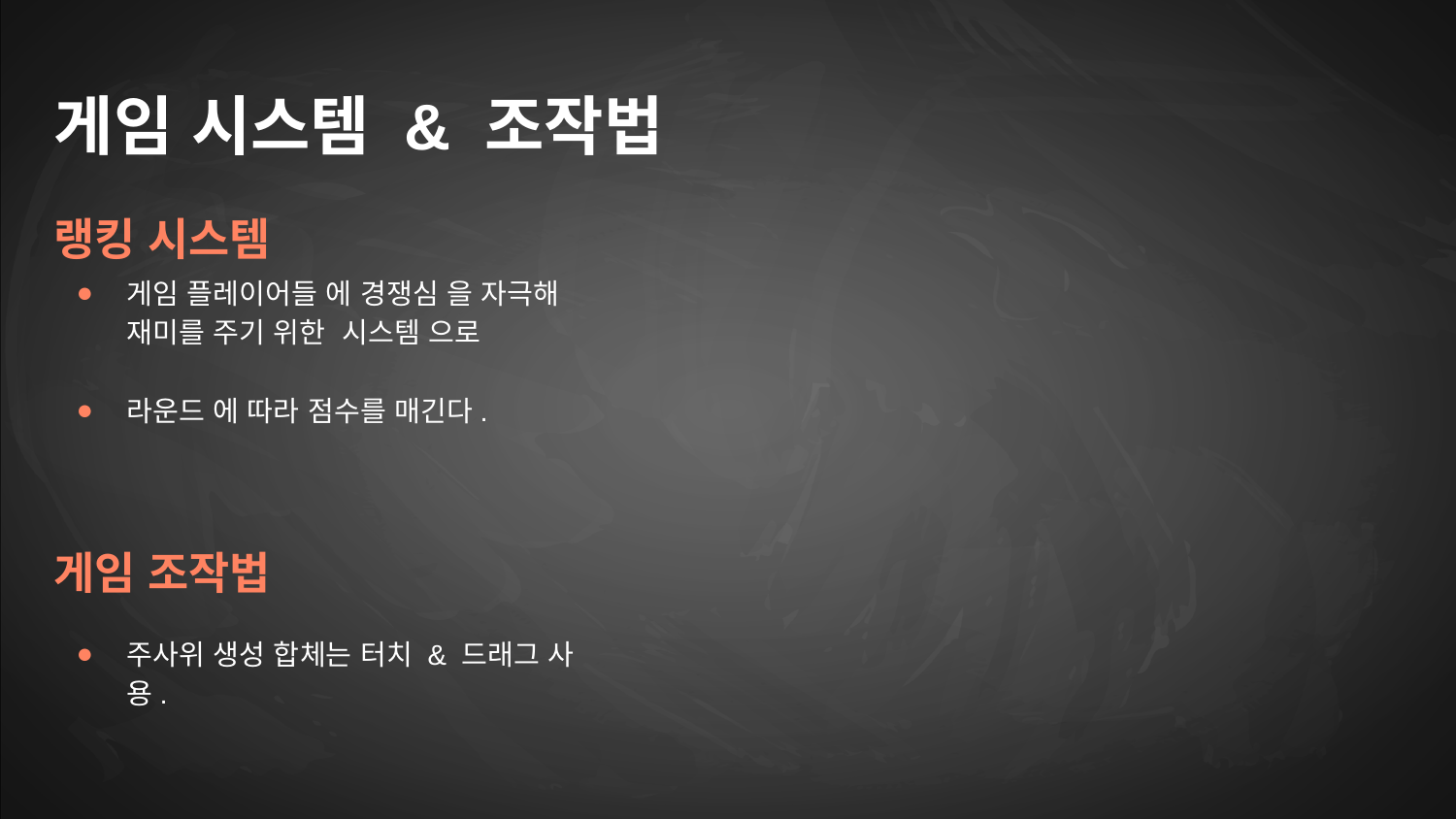

게임 시스템 & 조작법
랭킹 시스템
게임 플레이어들 에 경쟁심 을 자극해 재미를 주기 위한  시스템 으로

라운드 에 따라 점수를 매긴다.

게임 조작법
주사위 생성 합체는 터치 & 드래그 사용.